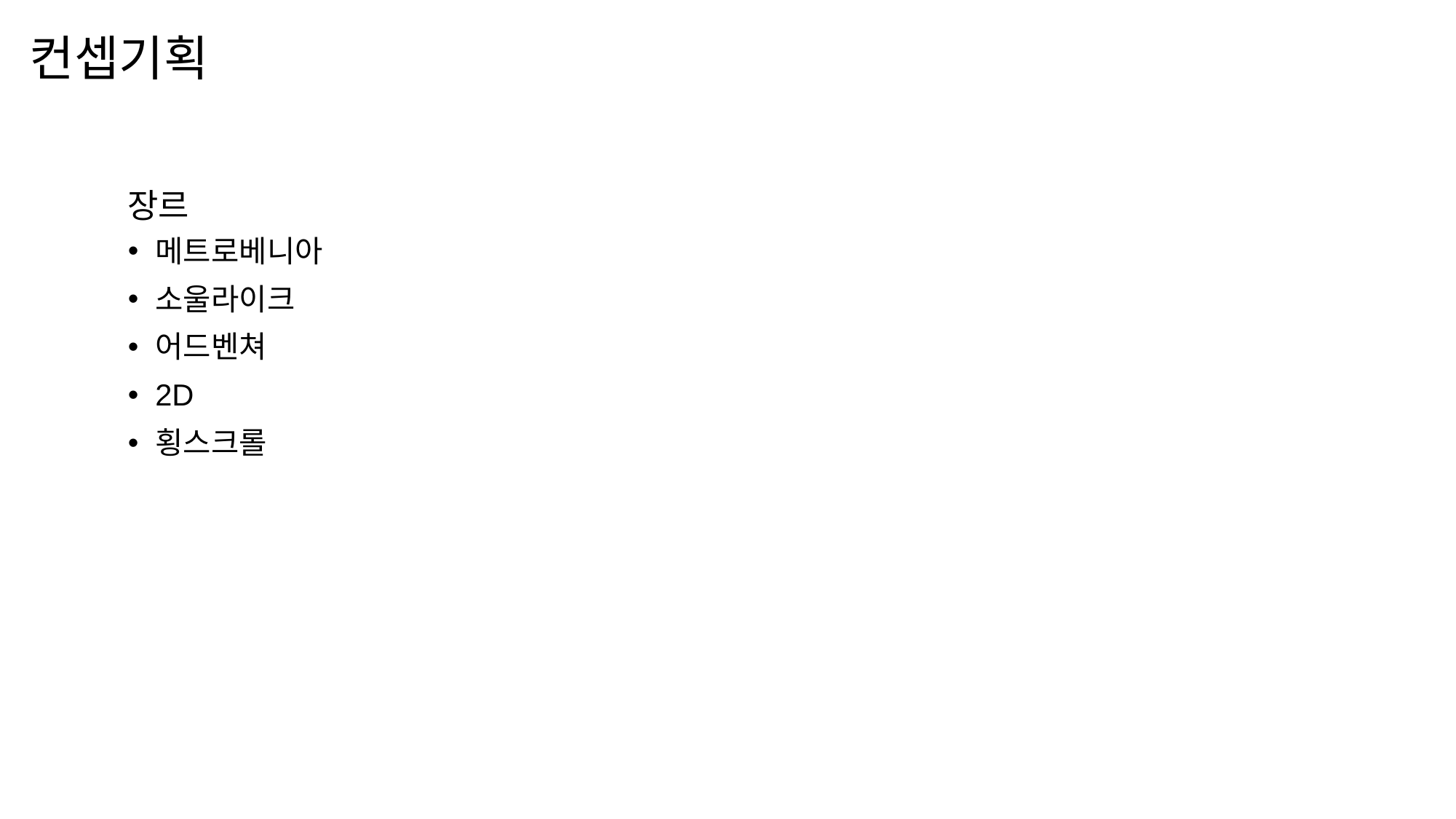

# 컨셉기획
장르
메트로베니아
소울라이크
어드벤쳐
2D
횡스크롤